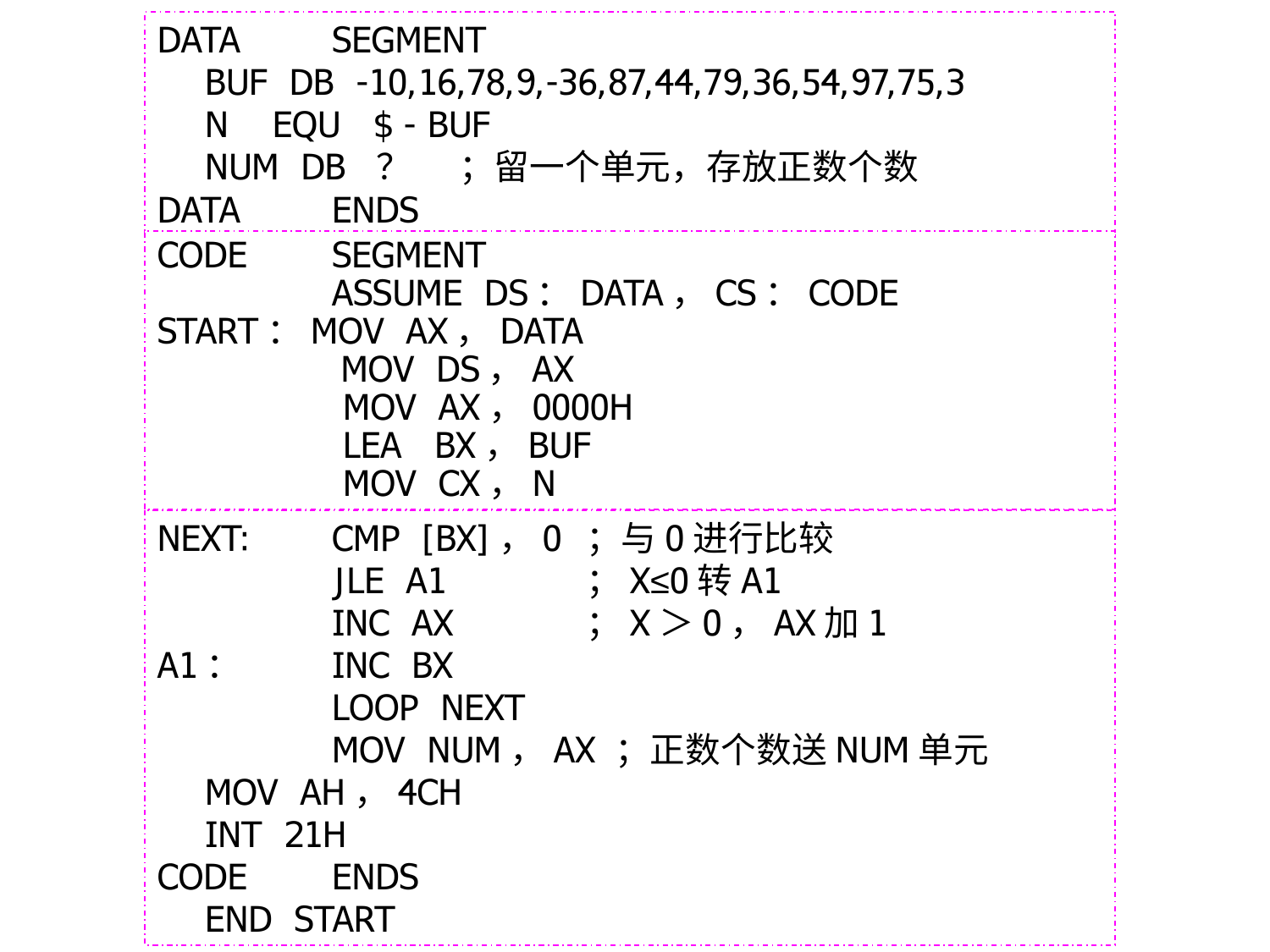

DATA	SEGMENT
	BUF  DB  -10,16,78,9,-36,87,44,79,36,54,97,75,3
	N    EQU   $ - BUF
	NUM  DB  ？	；留一个单元，存放正数个数
DATA	ENDS
CODE	SEGMENT
		ASSUME  DS：DATA，CS：CODE
START：MOV  AX，DATA
		 MOV  DS，AX
		 MOV  AX，0000H
		 LEA   BX，BUF
		 MOV  CX，N
NEXT:	CMP  [BX]，0	；与0进行比较
		JLE  A1		；X≤0转A1
		INC  AX	 	；X＞0，AX加1
A1：	INC  BX
		LOOP  NEXT
		MOV  NUM，AX ；正数个数送NUM单元
	MOV  AH，4CH
	INT  21H
CODE	ENDS
	END  START